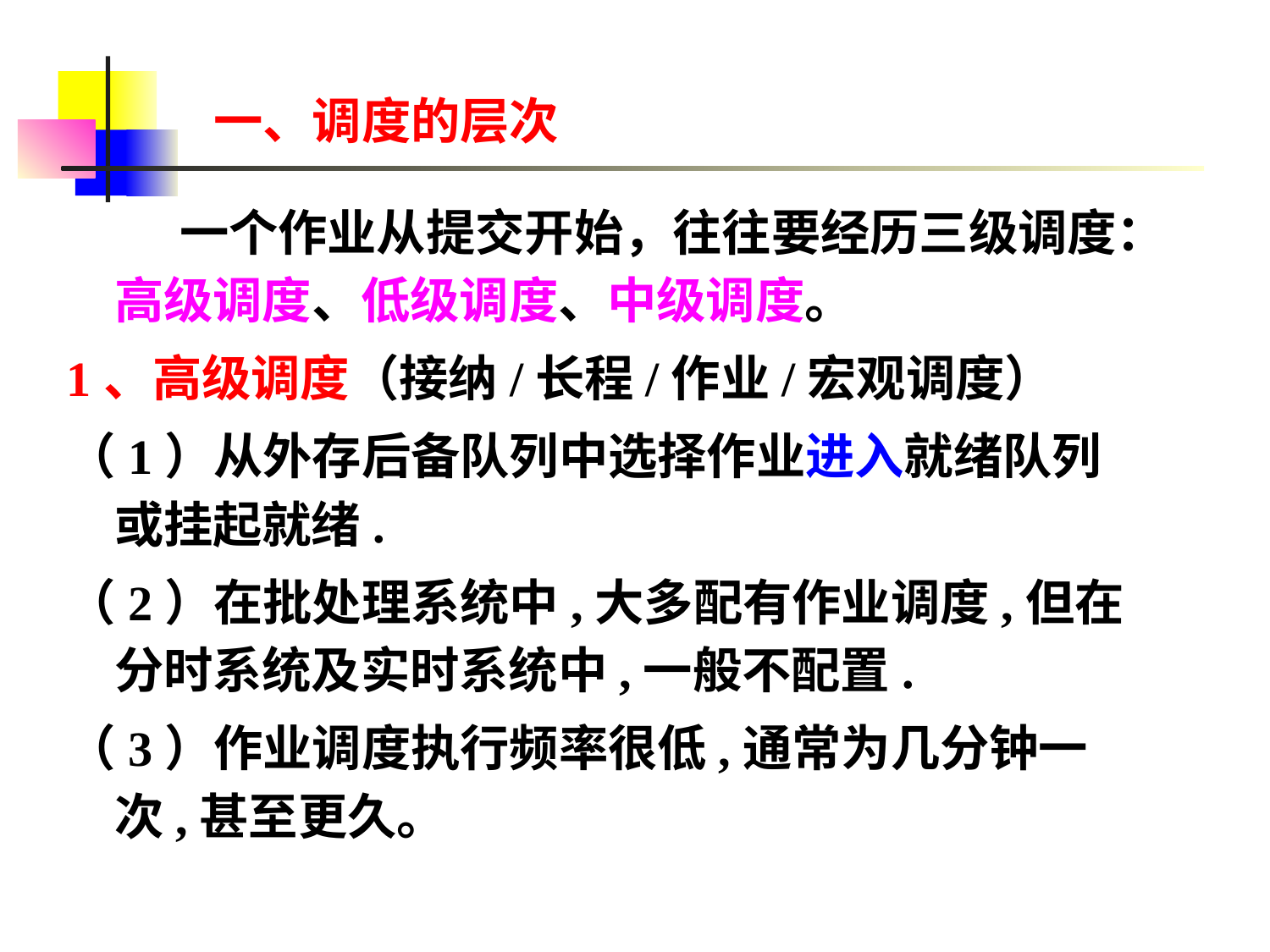

# 一、调度的层次
         一个作业从提交开始，往往要经历三级调度：高级调度、低级调度、中级调度。
1、高级调度（接纳/长程/作业/宏观调度）
（1）从外存后备队列中选择作业进入就绪队列或挂起就绪.
（2）在批处理系统中,大多配有作业调度,但在分时系统及实时系统中,一般不配置.
（3）作业调度执行频率很低,通常为几分钟一次,甚至更久。